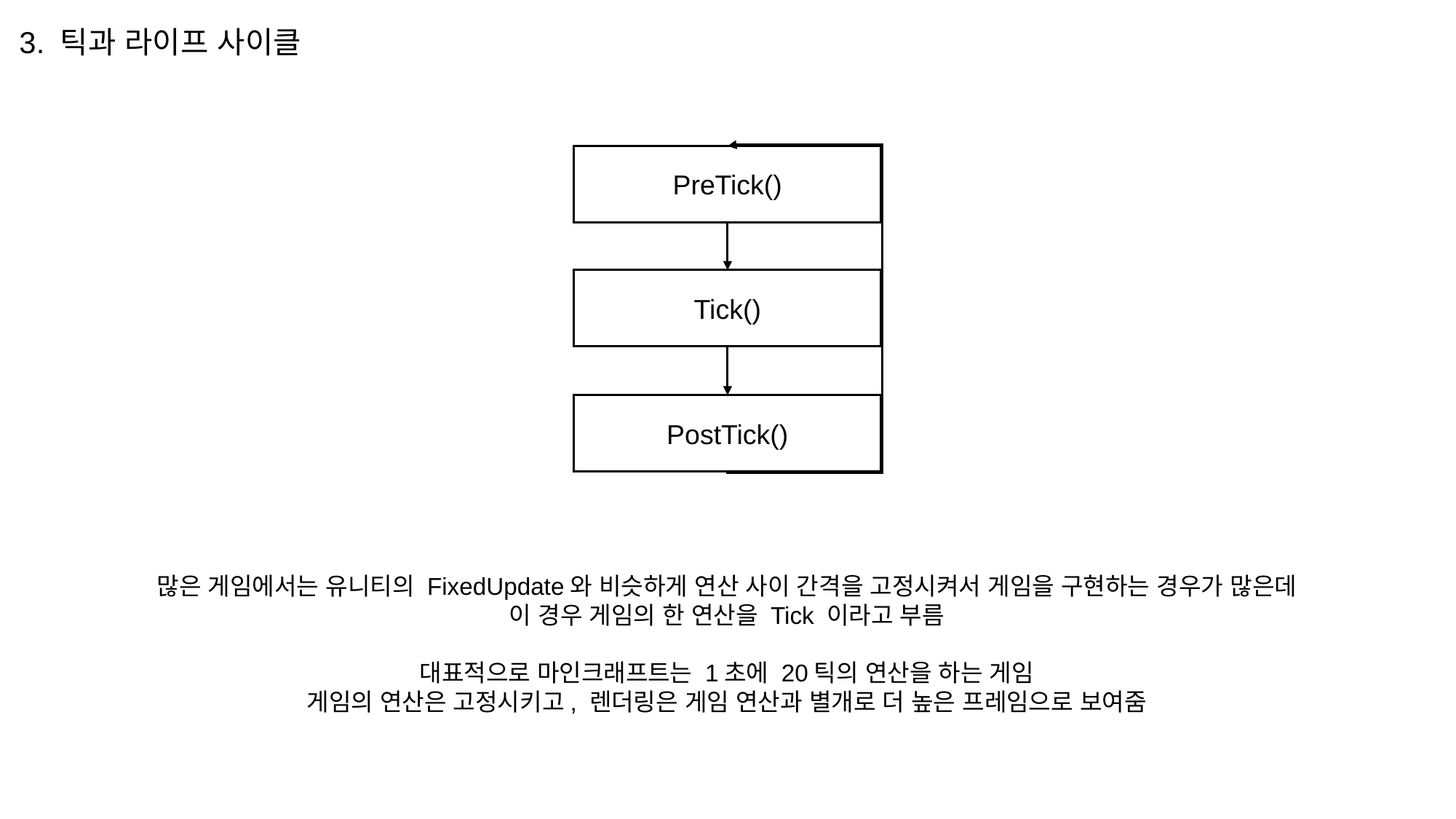

3. 틱과 라이프 사이클
PreTick()
Tick()
PostTick()
많은 게임에서는 유니티의 FixedUpdate와 비슷하게 연산 사이 간격을 고정시켜서 게임을 구현하는 경우가 많은데
이 경우 게임의 한 연산을 Tick 이라고 부름

대표적으로 마인크래프트는 1초에 20틱의 연산을 하는 게임
게임의 연산은 고정시키고, 렌더링은 게임 연산과 별개로 더 높은 프레임으로 보여줌